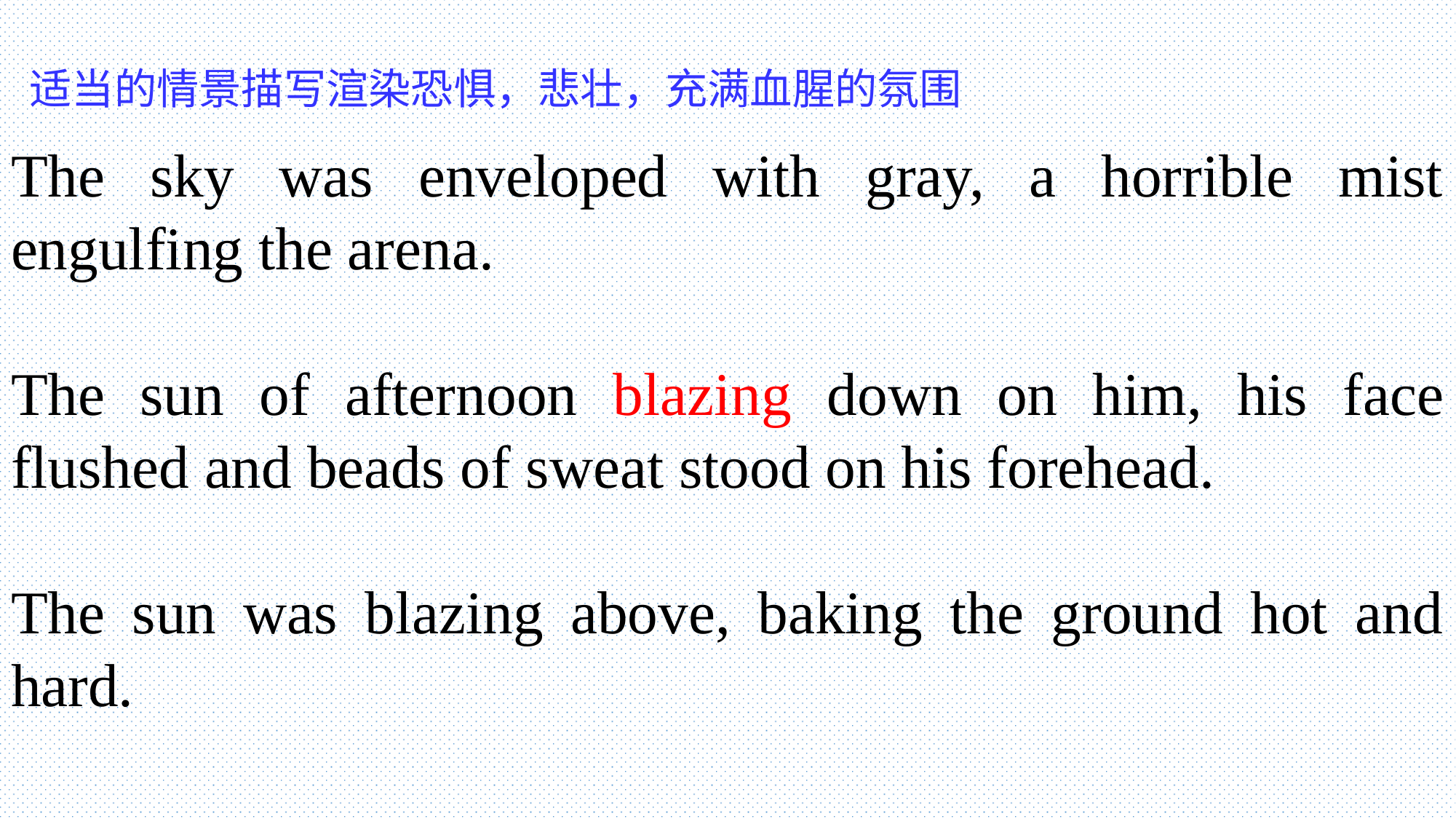

适当的情景描写渲染恐惧，悲壮，充满血腥的氛围
The sky was enveloped with gray, a horrible mist engulfing the arena.

The sun of afternoon blazing down on him, his face flushed and beads of sweat stood on his forehead.

The sun was blazing above, baking the ground hot and hard.